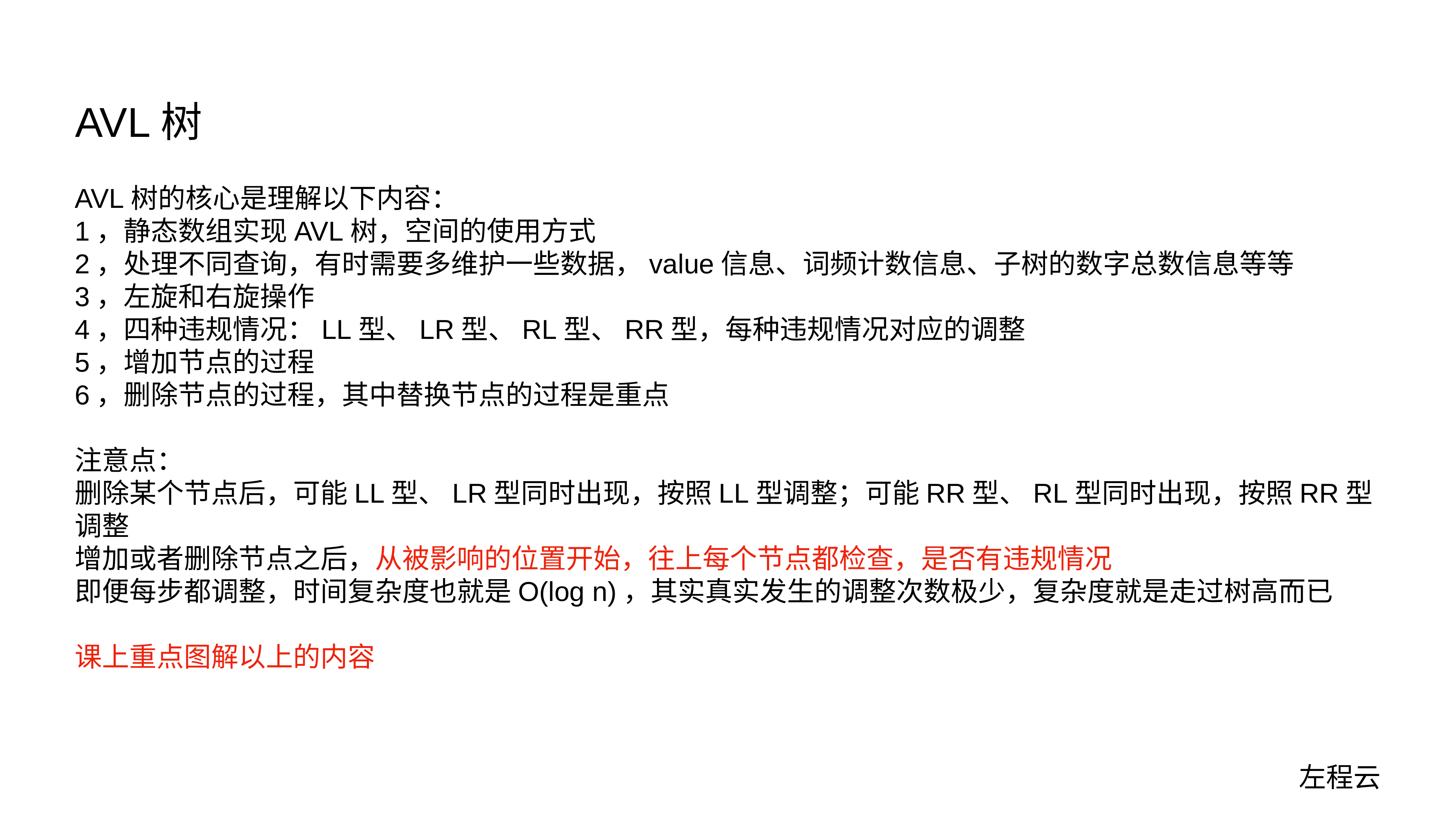

# AVL树
AVL树的核心是理解以下内容：
1，静态数组实现AVL树，空间的使用方式
2，处理不同查询，有时需要多维护一些数据，value信息、词频计数信息、子树的数字总数信息等等
3，左旋和右旋操作
4，四种违规情况：LL型、LR型、RL型、RR型，每种违规情况对应的调整
5，增加节点的过程
6，删除节点的过程，其中替换节点的过程是重点

注意点：
删除某个节点后，可能LL型、LR型同时出现，按照LL型调整；可能RR型、RL型同时出现，按照RR型调整
增加或者删除节点之后，从被影响的位置开始，往上每个节点都检查，是否有违规情况
即便每步都调整，时间复杂度也就是O(log n)，其实真实发生的调整次数极少，复杂度就是走过树高而已

课上重点图解以上的内容
左程云